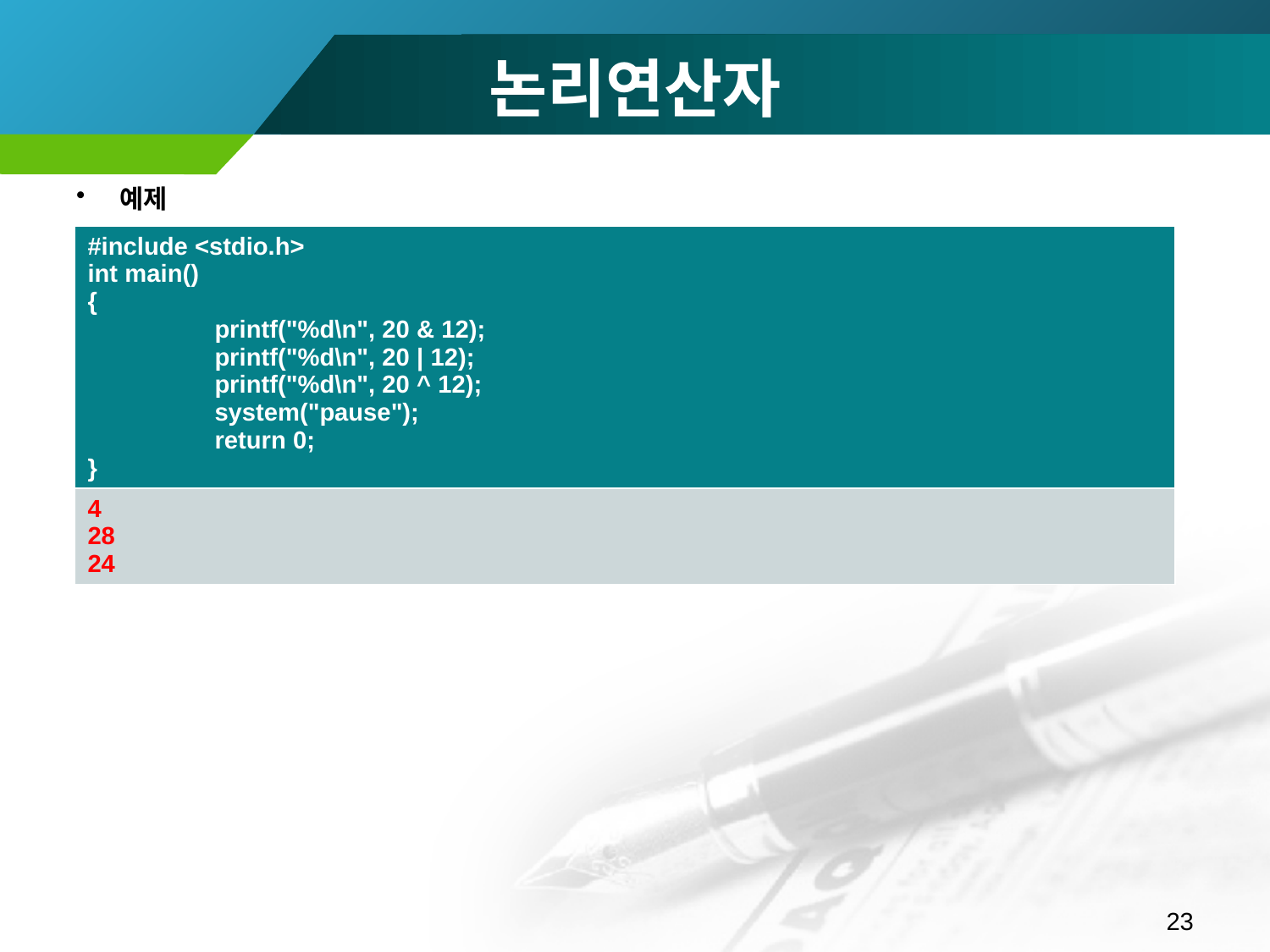

# 논리연산자
예제
| #include <stdio.h> int main() { printf("%d\n", 20 & 12); printf("%d\n", 20 | 12); printf("%d\n", 20 ^ 12); system("pause"); return 0; } |
| --- |
| 4 28 24 |
23